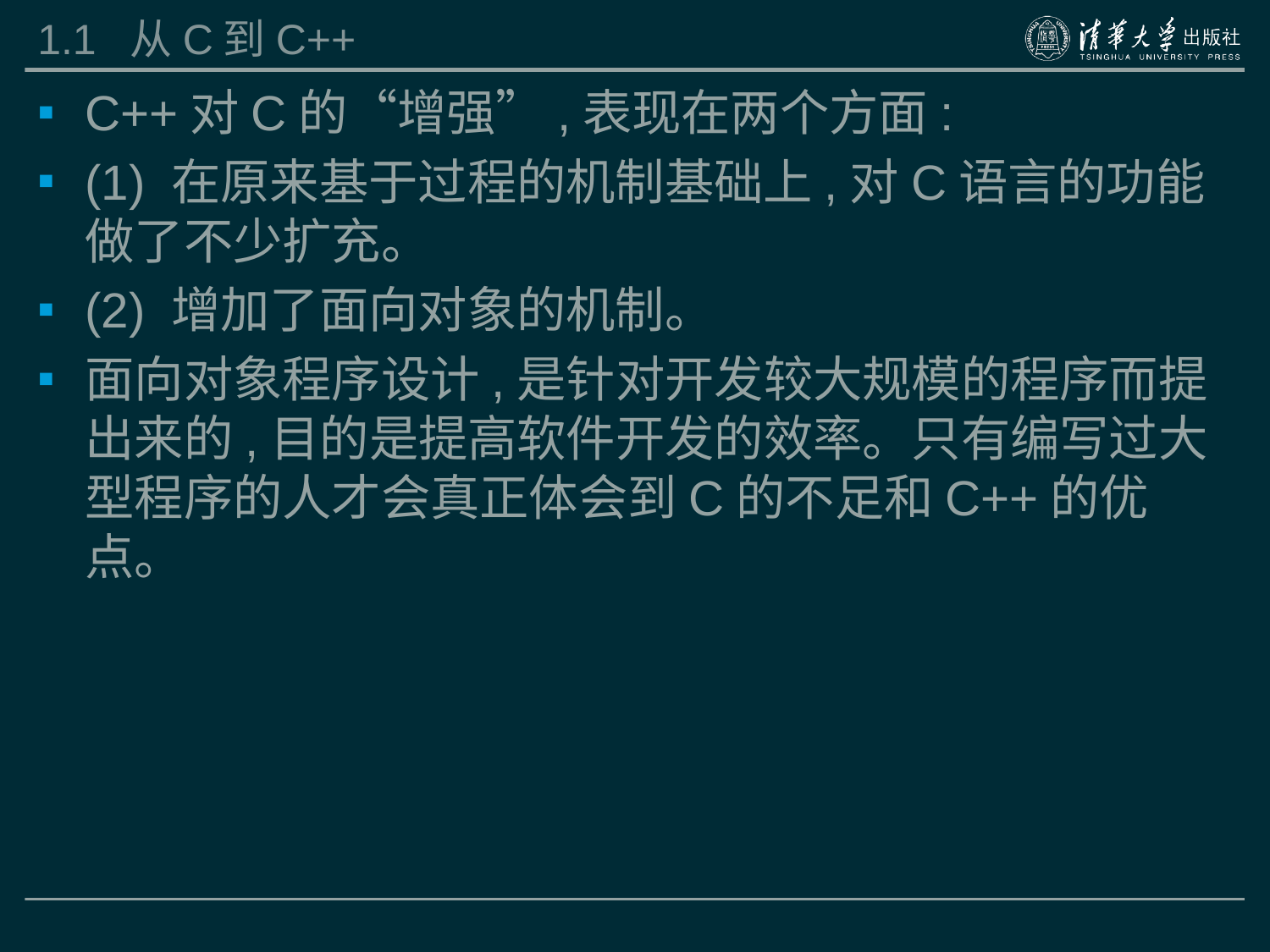

# 1.1  从C到C++
C++对C的“增强”,表现在两个方面:
(1) 在原来基于过程的机制基础上,对C语言的功能做了不少扩充。
(2) 增加了面向对象的机制。
面向对象程序设计,是针对开发较大规模的程序而提出来的,目的是提高软件开发的效率。只有编写过大型程序的人才会真正体会到C的不足和C++的优点。